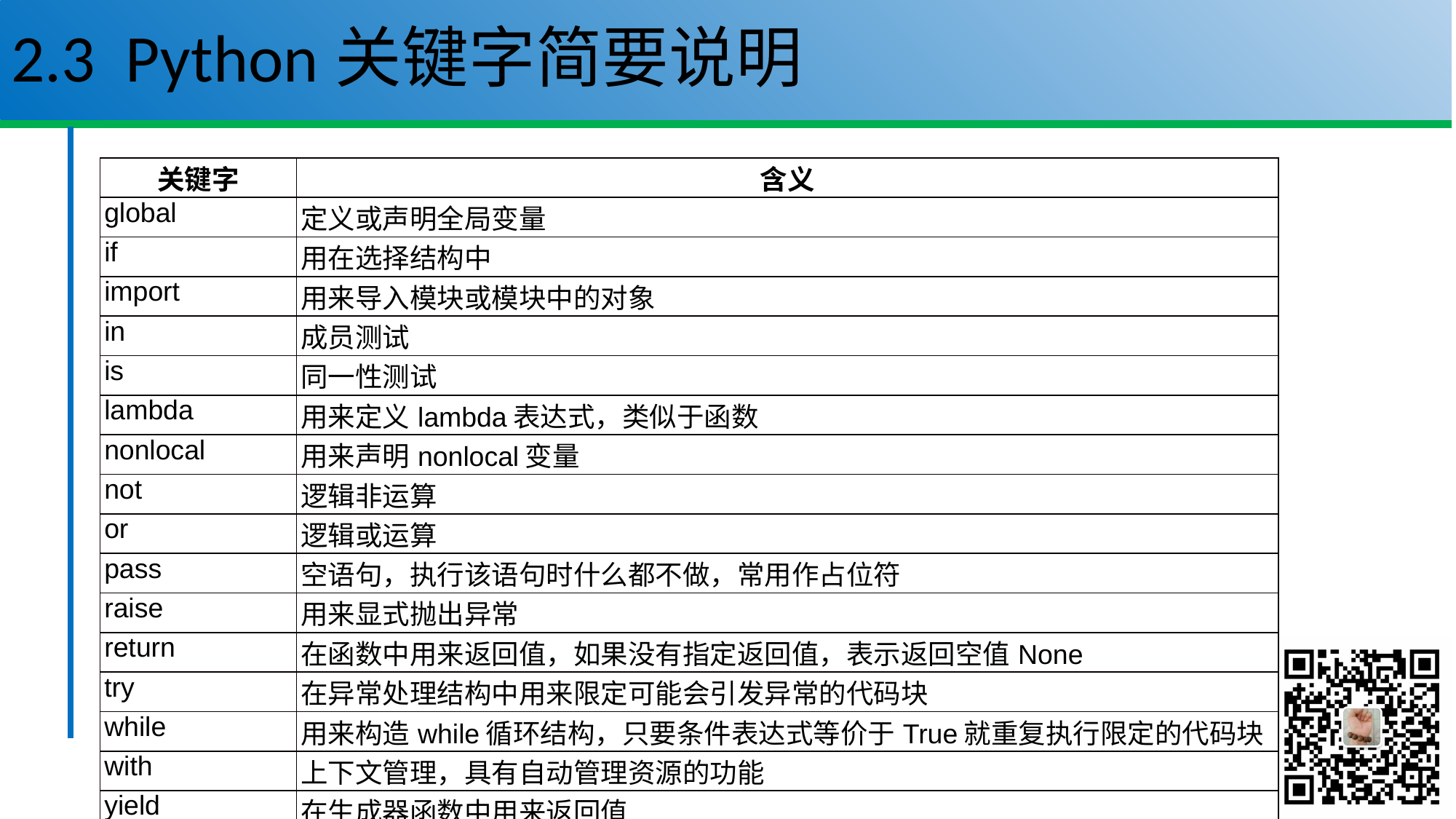

# 2.3  Python关键字简要说明
| 关键字 | 含义 |
| --- | --- |
| global | 定义或声明全局变量 |
| if | 用在选择结构中 |
| import | 用来导入模块或模块中的对象 |
| in | 成员测试 |
| is | 同一性测试 |
| lambda | 用来定义lambda表达式，类似于函数 |
| nonlocal | 用来声明nonlocal变量 |
| not | 逻辑非运算 |
| or | 逻辑或运算 |
| pass | 空语句，执行该语句时什么都不做，常用作占位符 |
| raise | 用来显式抛出异常 |
| return | 在函数中用来返回值，如果没有指定返回值，表示返回空值None |
| try | 在异常处理结构中用来限定可能会引发异常的代码块 |
| while | 用来构造while循环结构，只要条件表达式等价于True就重复执行限定的代码块 |
| with | 上下文管理，具有自动管理资源的功能 |
| yield | 在生成器函数中用来返回值 |
44